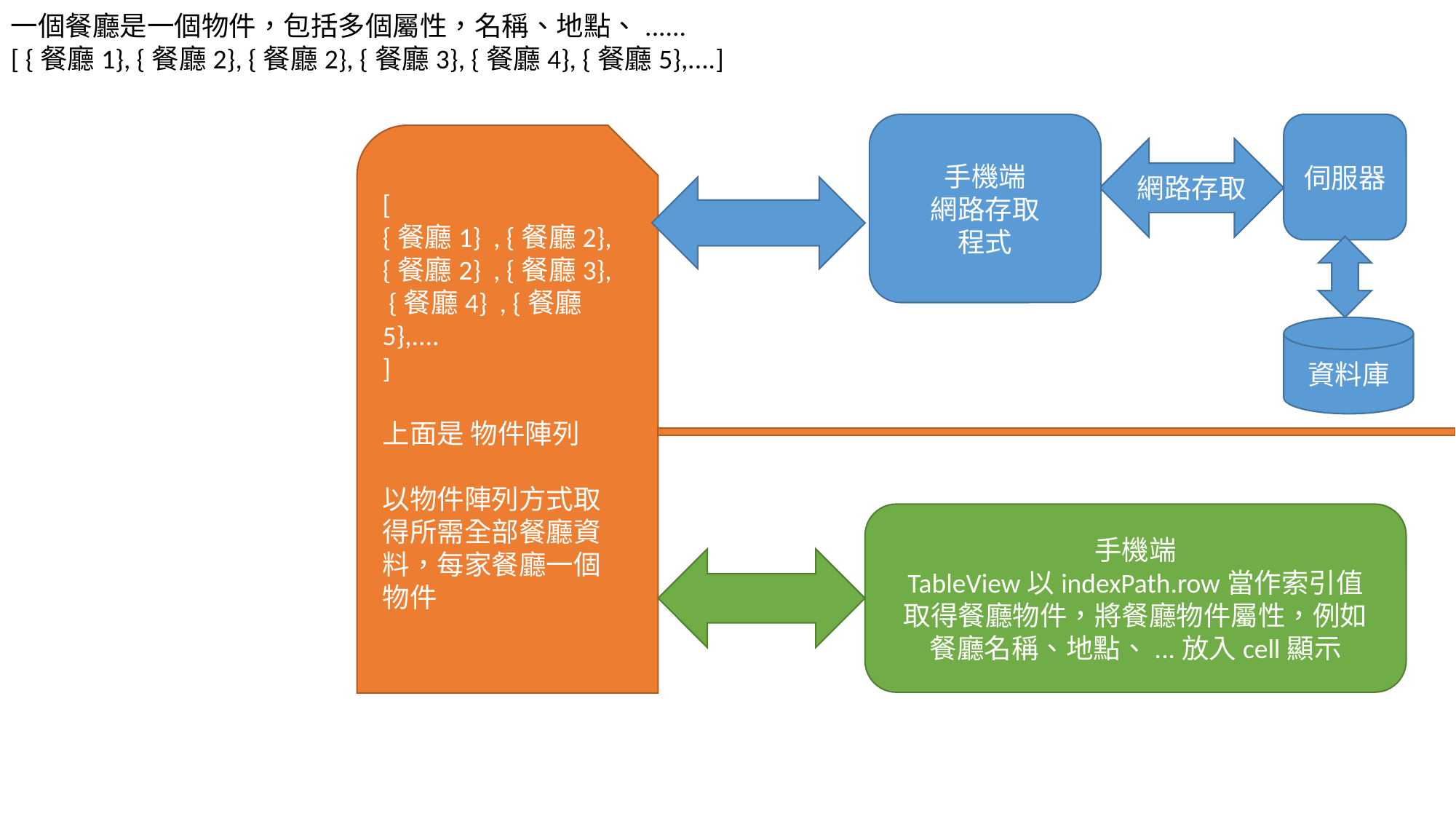

一個餐廳是一個物件，包括多個屬性，名稱、地點、......
[ {餐廳1}, {餐廳2}, {餐廳2}, {餐廳3}, {餐廳4}, {餐廳5},....]
手機端
網路存取
程式
伺服器

[
{餐廳1}  , {餐廳2},
{餐廳2}  , {餐廳3},
 {餐廳4}  , {餐廳5},....
]

上面是 物件陣列

以物件陣列方式取得所需全部餐廳資料，每家餐廳一個物件

網路存取

資料庫

手機端
TableView以indexPath.row當作索引值
取得餐廳物件，將餐廳物件屬性，例如
餐廳名稱、地點、...放入cell顯示